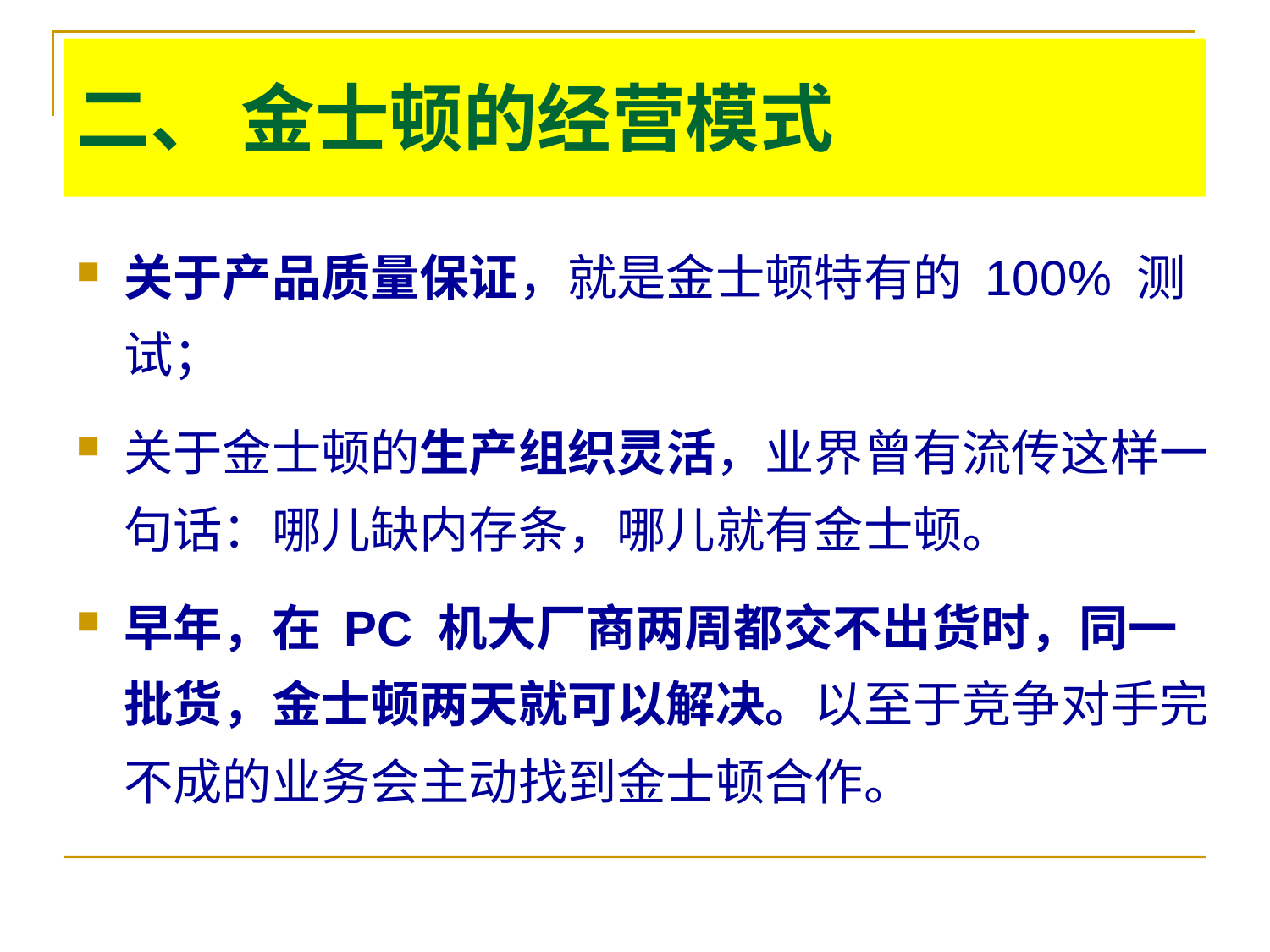

# 二、 金士顿的经营模式
关于产品质量保证，就是金士顿特有的 100% 测试；
关于金士顿的生产组织灵活，业界曾有流传这样一句话：哪儿缺内存条，哪儿就有金士顿。
早年，在 PC 机大厂商两周都交不出货时，同一批货，金士顿两天就可以解决。以至于竞争对手完不成的业务会主动找到金士顿合作。

55